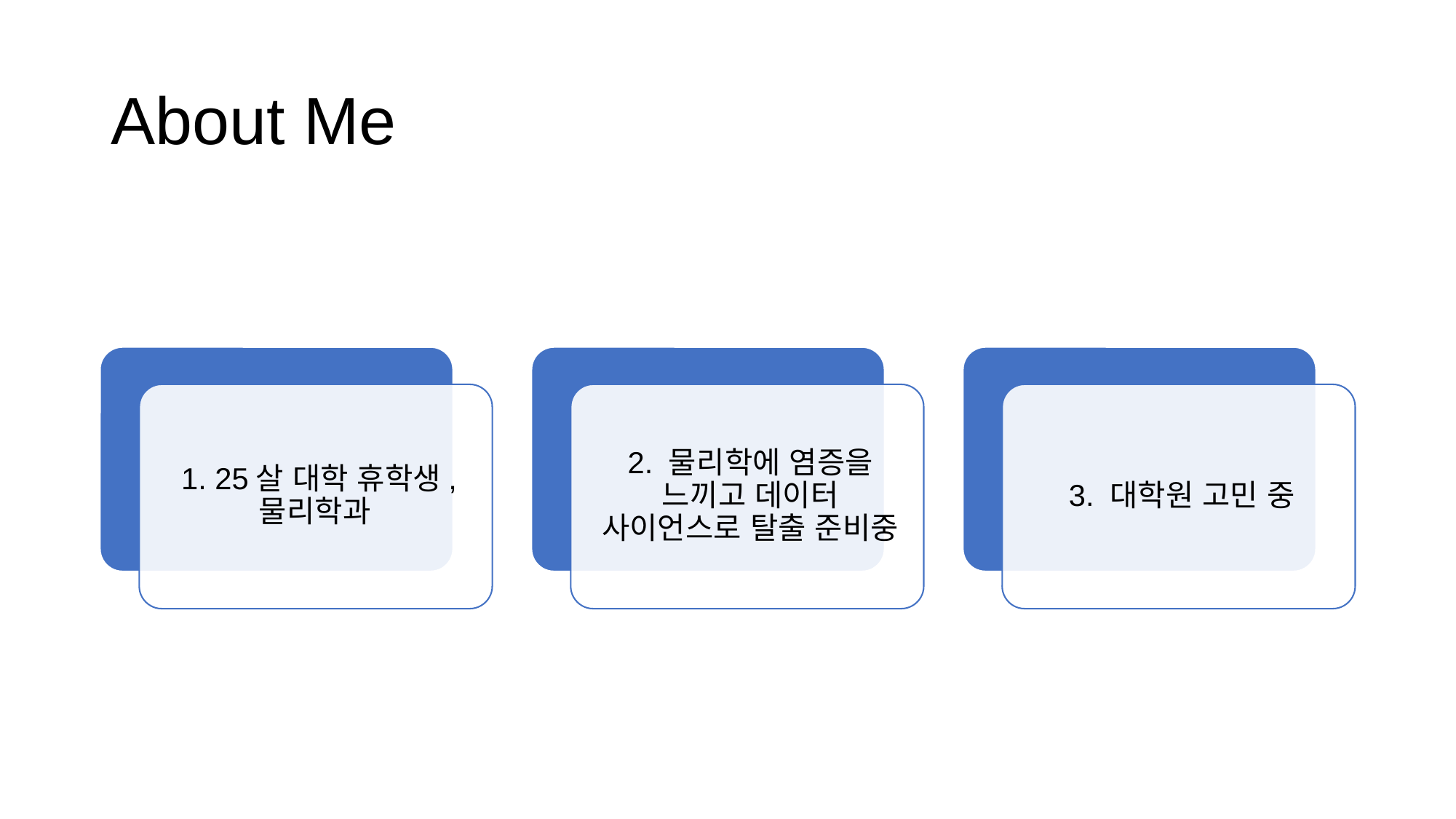

# About Me
1. 25살 대학 휴학생, 물리학과
2. 물리학에 염증을 느끼고 데이터 사이언스로 탈출 준비중
3. 대학원 고민 중